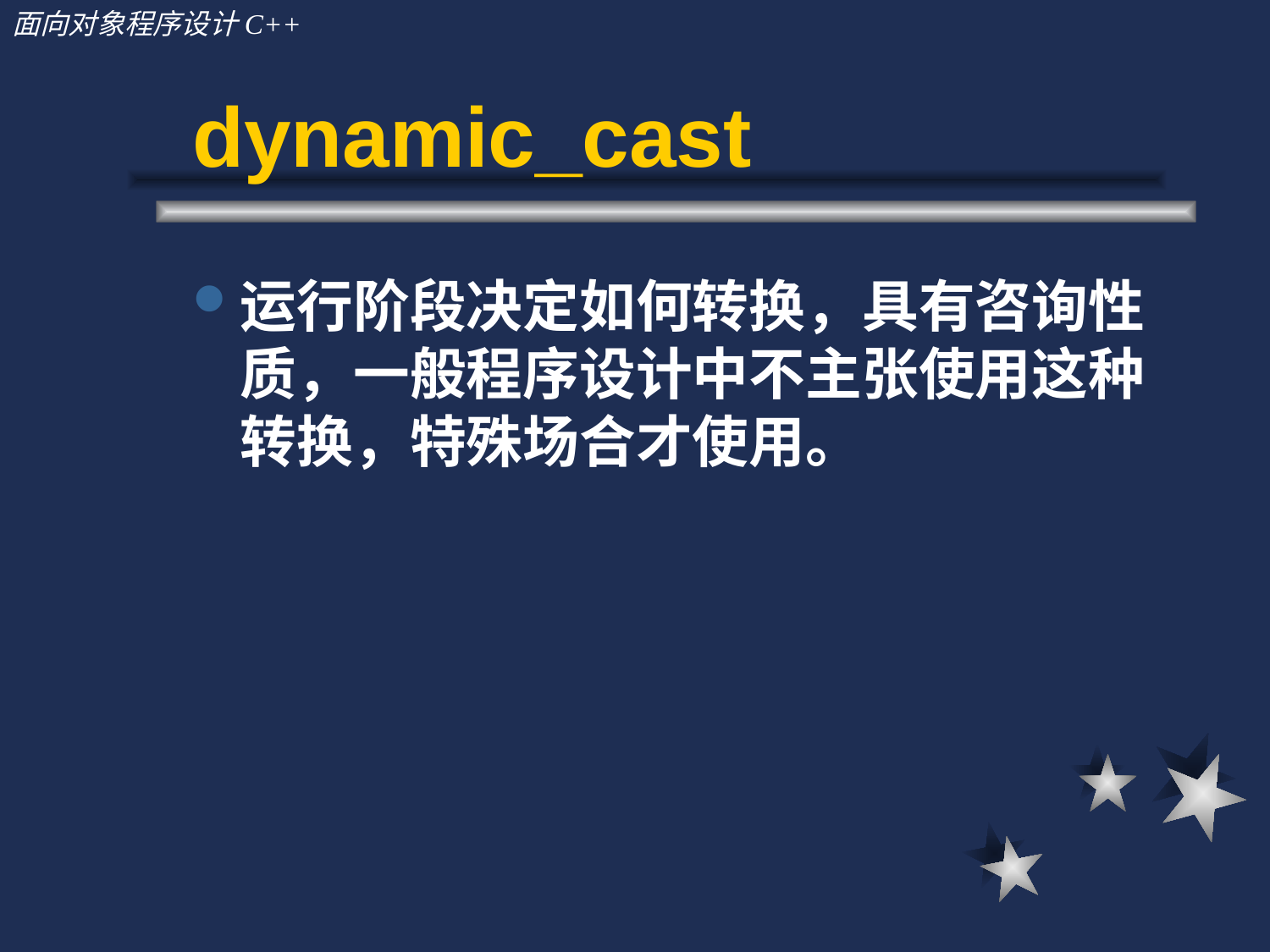

# dynamic_cast
运行阶段决定如何转换，具有咨询性质，一般程序设计中不主张使用这种转换，特殊场合才使用。